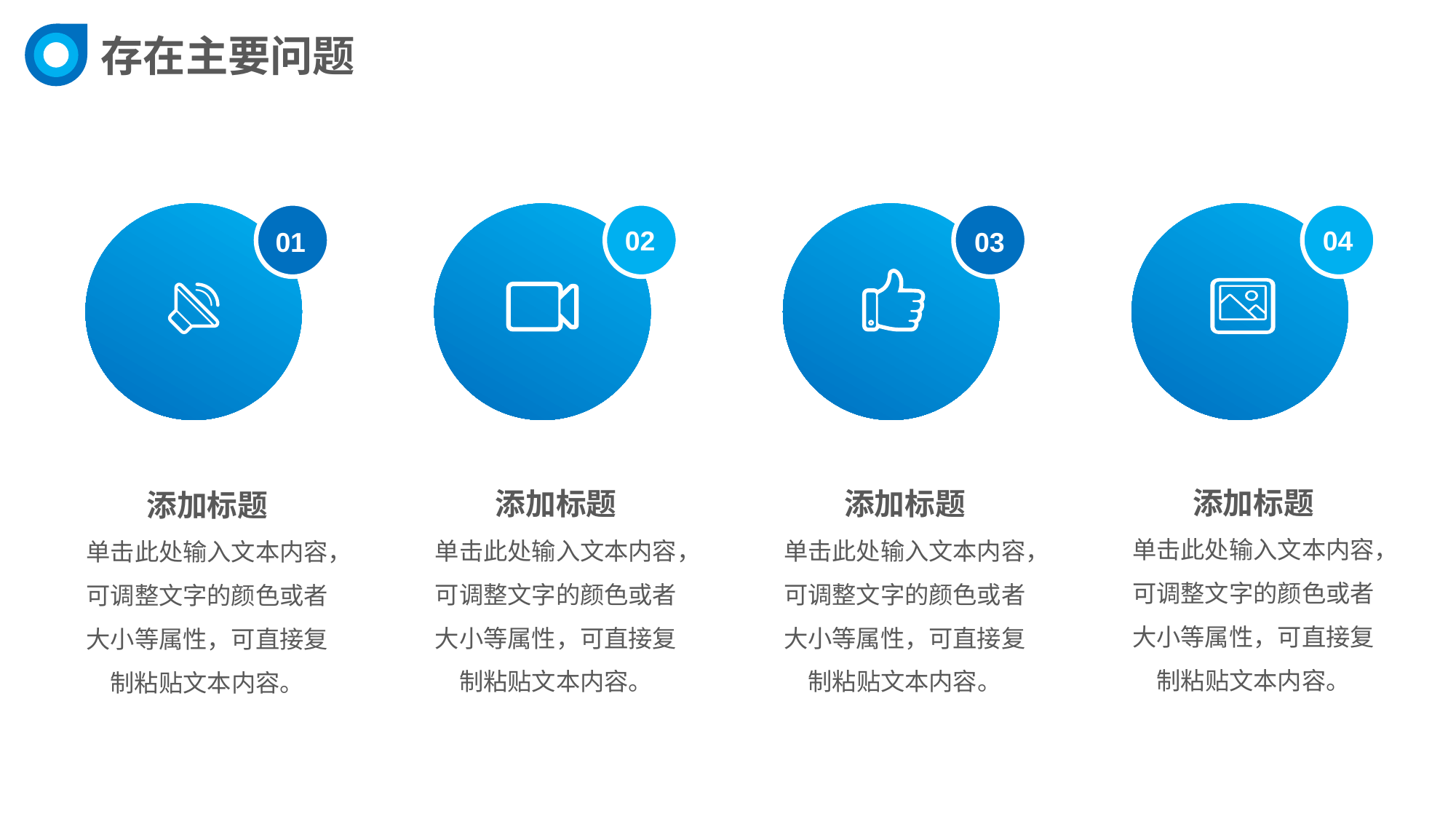

存在主要问题

01
添加标题
单击此处输入文本内容，可调整文字的颜色或者大小等属性，可直接复制粘贴文本内容。

02
添加标题
单击此处输入文本内容，可调整文字的颜色或者大小等属性，可直接复制粘贴文本内容。

03
添加标题
单击此处输入文本内容，可调整文字的颜色或者大小等属性，可直接复制粘贴文本内容。

04
添加标题
单击此处输入文本内容，可调整文字的颜色或者大小等属性，可直接复制粘贴文本内容。